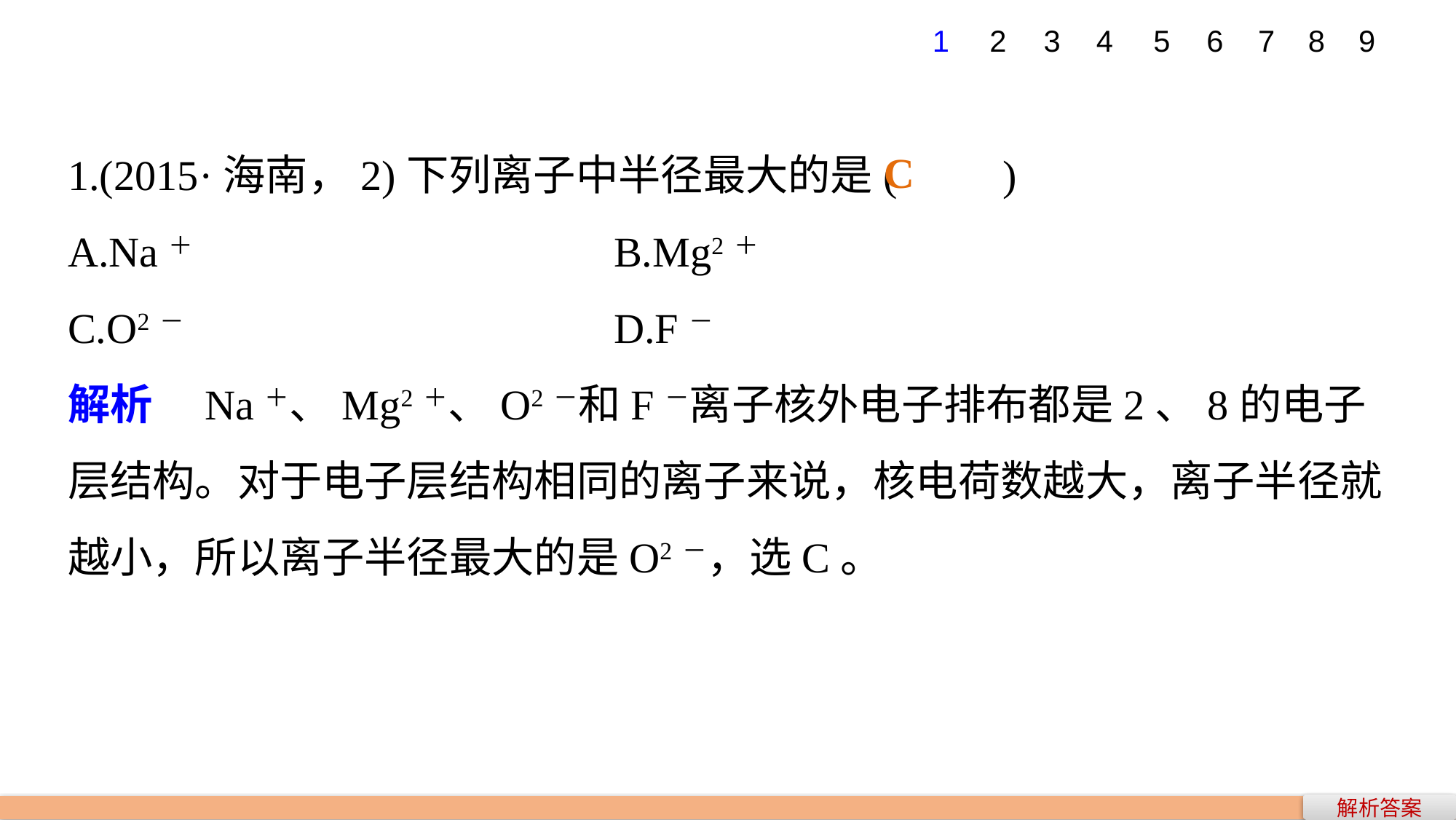

6
7
8
9
1
2
3
4
5
1.(2015·海南，2)下列离子中半径最大的是(　　)
A.Na＋  				B.Mg2＋
C.O2－  				D.F－
解析　Na＋、Mg2＋、O2－和F－离子核外电子排布都是2、8的电子层结构。对于电子层结构相同的离子来说，核电荷数越大，离子半径就越小，所以离子半径最大的是O2－，选C。
C
解析答案